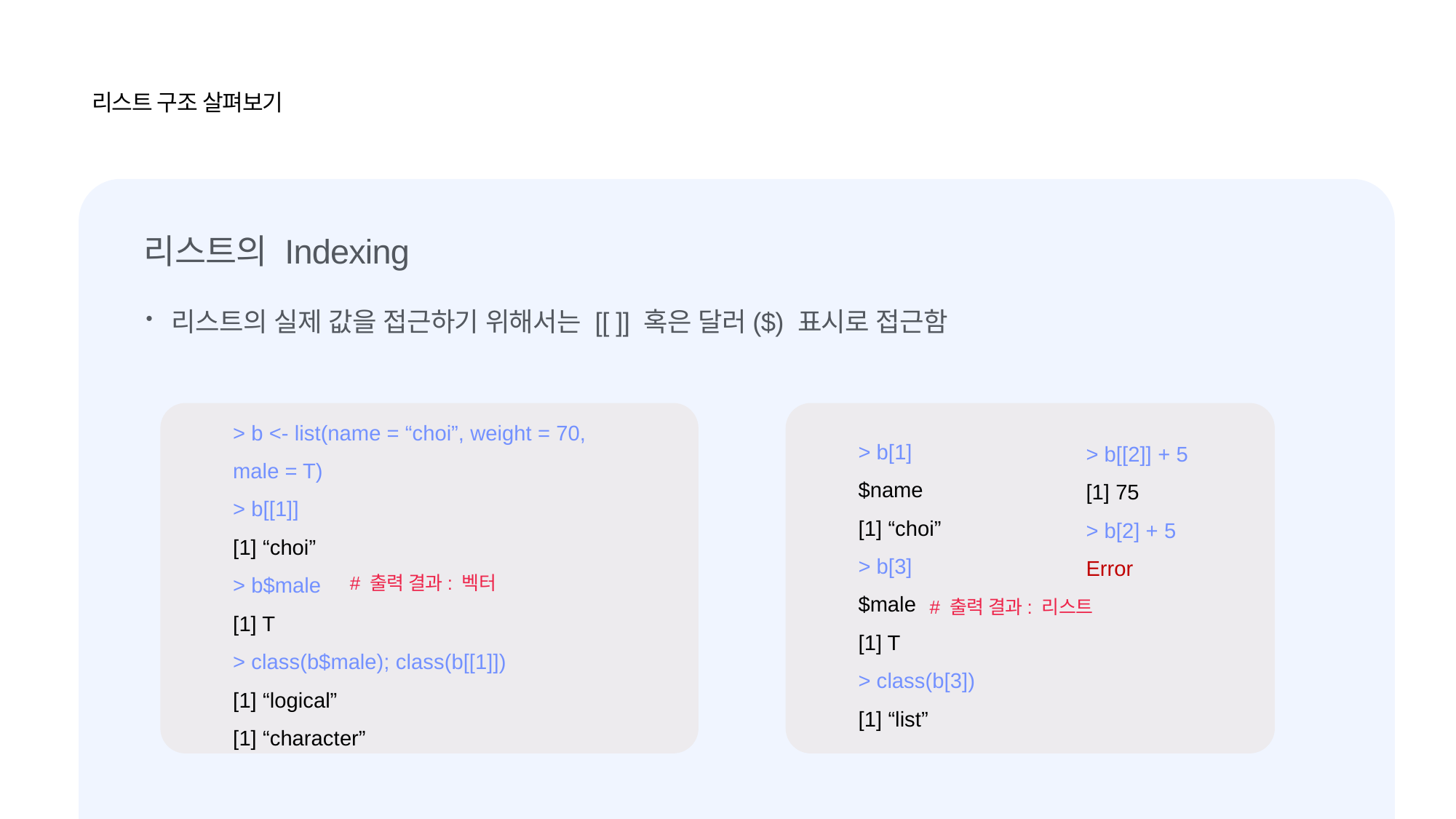

리스트 구조 살펴보기

리스트의 Indexing
리스트의 실제 값을 접근하기 위해서는 [[ ]] 혹은 달러($) 표시로 접근함
> b <- list(name = “choi”, weight = 70,
male = T)
> b[[1]]
[1] “choi”
> b$male
[1] T
> class(b$male); class(b[[1]])
[1] “logical”
[1] “character”
> b[1]
$name
[1] “choi”
> b[3]
$male
[1] T
> class(b[3])
[1] “list”
> b[[2]] + 5
[1] 75
> b[2] + 5
Error
# 출력 결과: 벡터
# 출력 결과: 리스트